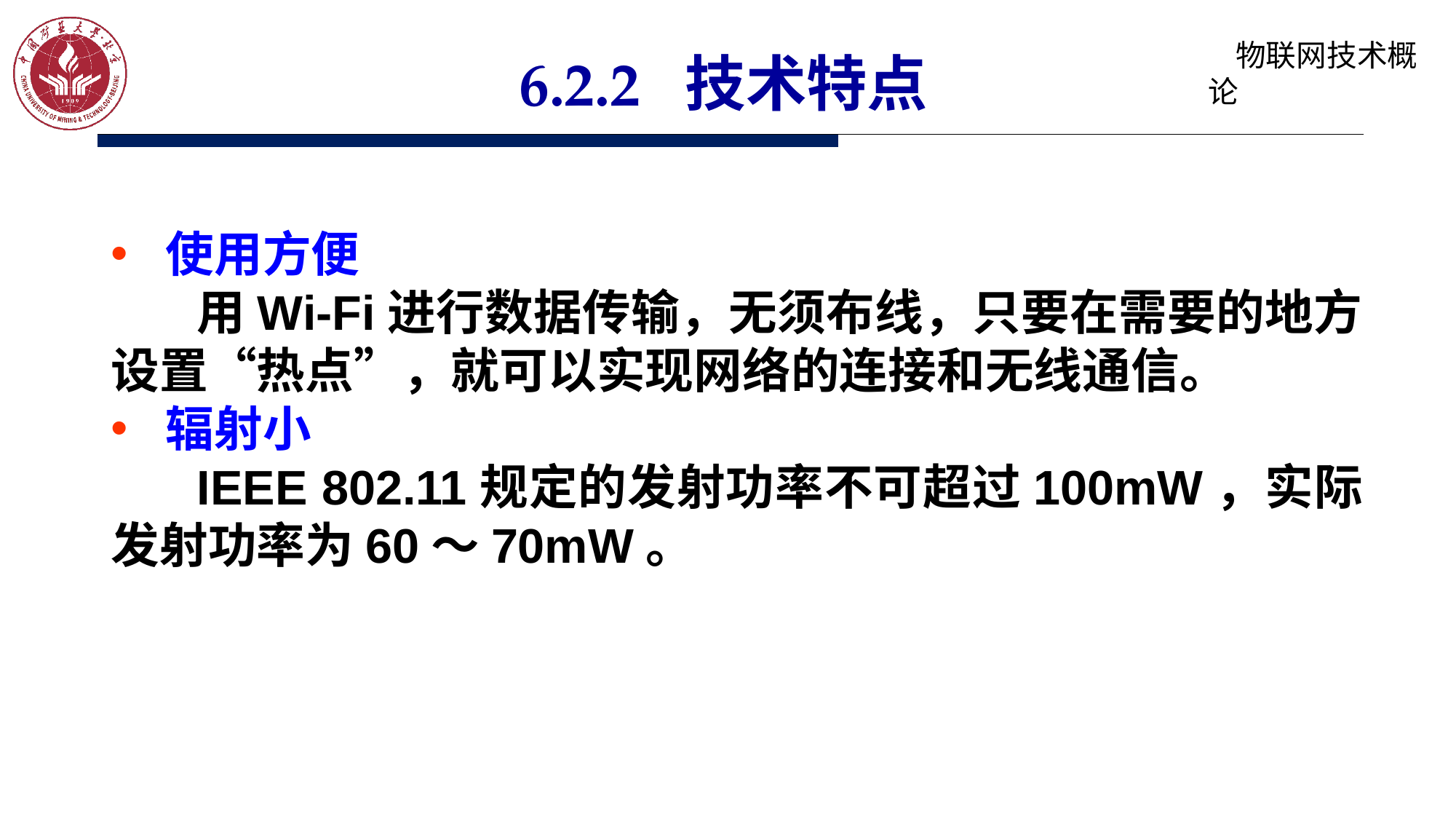

# 6.2.2  技术特点

使用方便
用Wi-Fi进行数据传输，无须布线，只要在需要的地方设置“热点”，就可以实现网络的连接和无线通信。
辐射小
IEEE 802.11规定的发射功率不可超过100mW，实际发射功率为60～70mW。